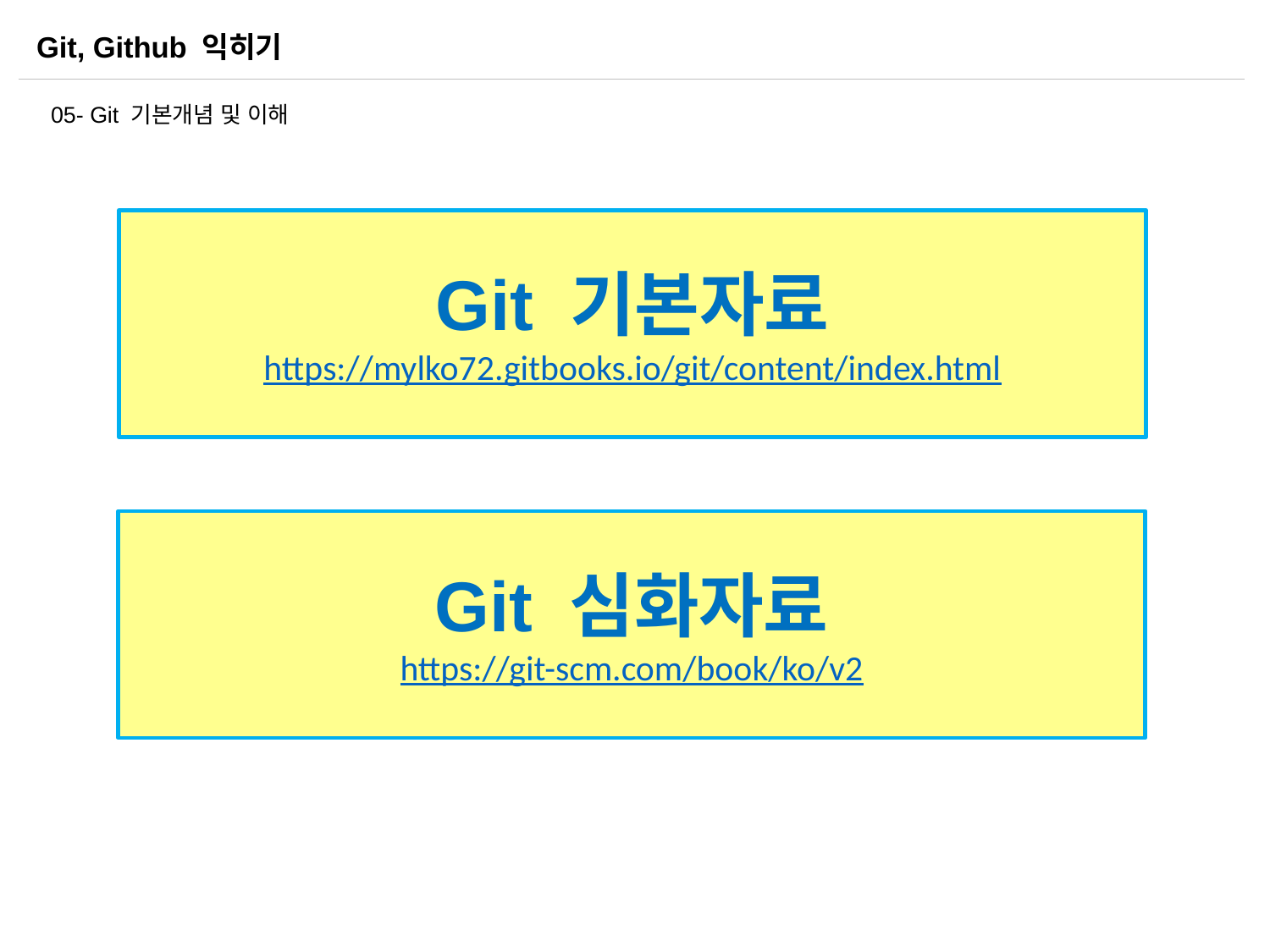

05- Git 기본개념 및 이해
Git 기본자료
https://mylko72.gitbooks.io/git/content/index.html
Git 심화자료
https://git-scm.com/book/ko/v2